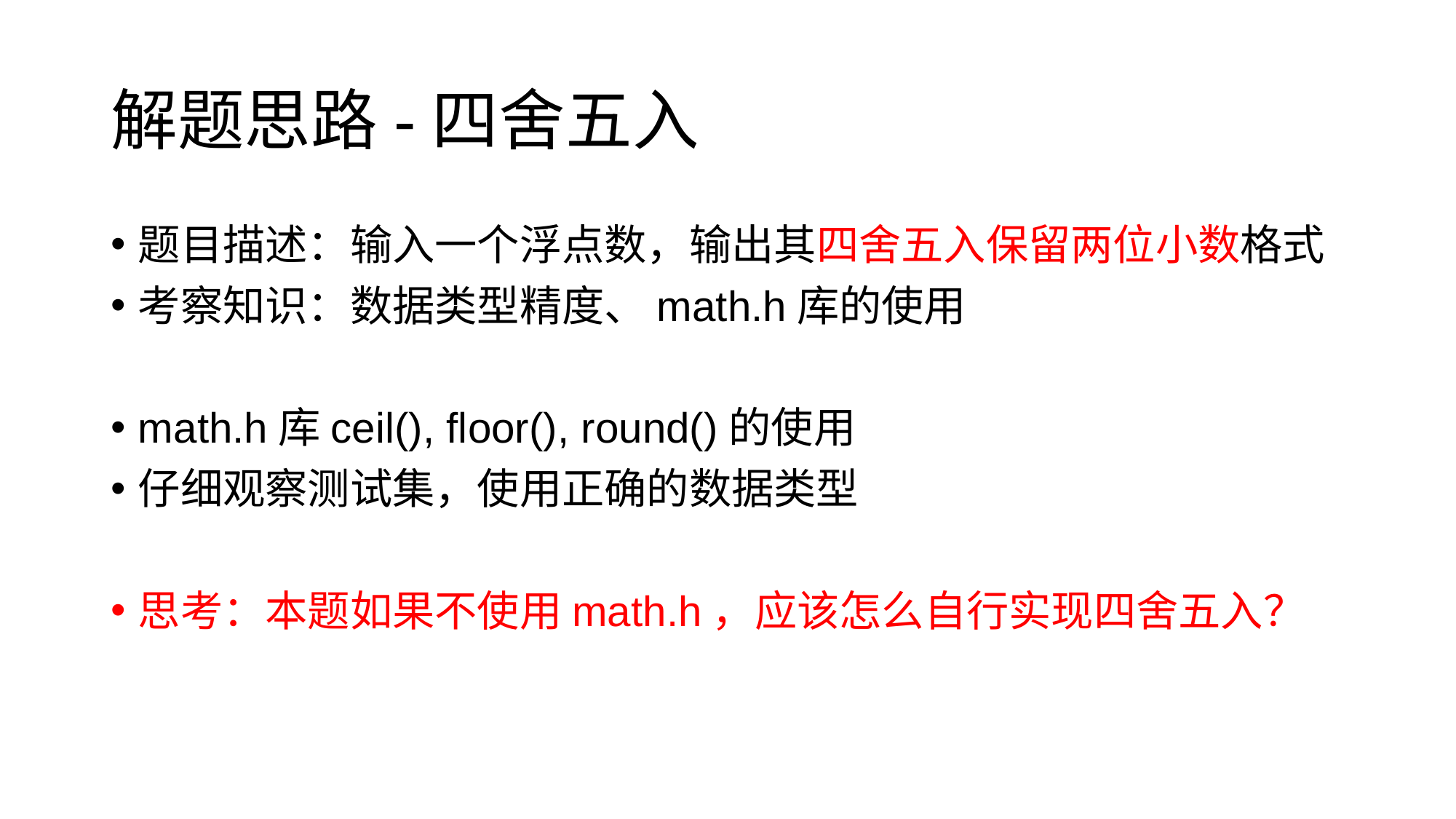

# 解题思路-四舍五入
题目描述：输入一个浮点数，输出其四舍五入保留两位小数格式
考察知识：数据类型精度、math.h库的使用

math.h库ceil(), floor(), round()的使用
仔细观察测试集，使用正确的数据类型

思考：本题如果不使用math.h，应该怎么自行实现四舍五入？